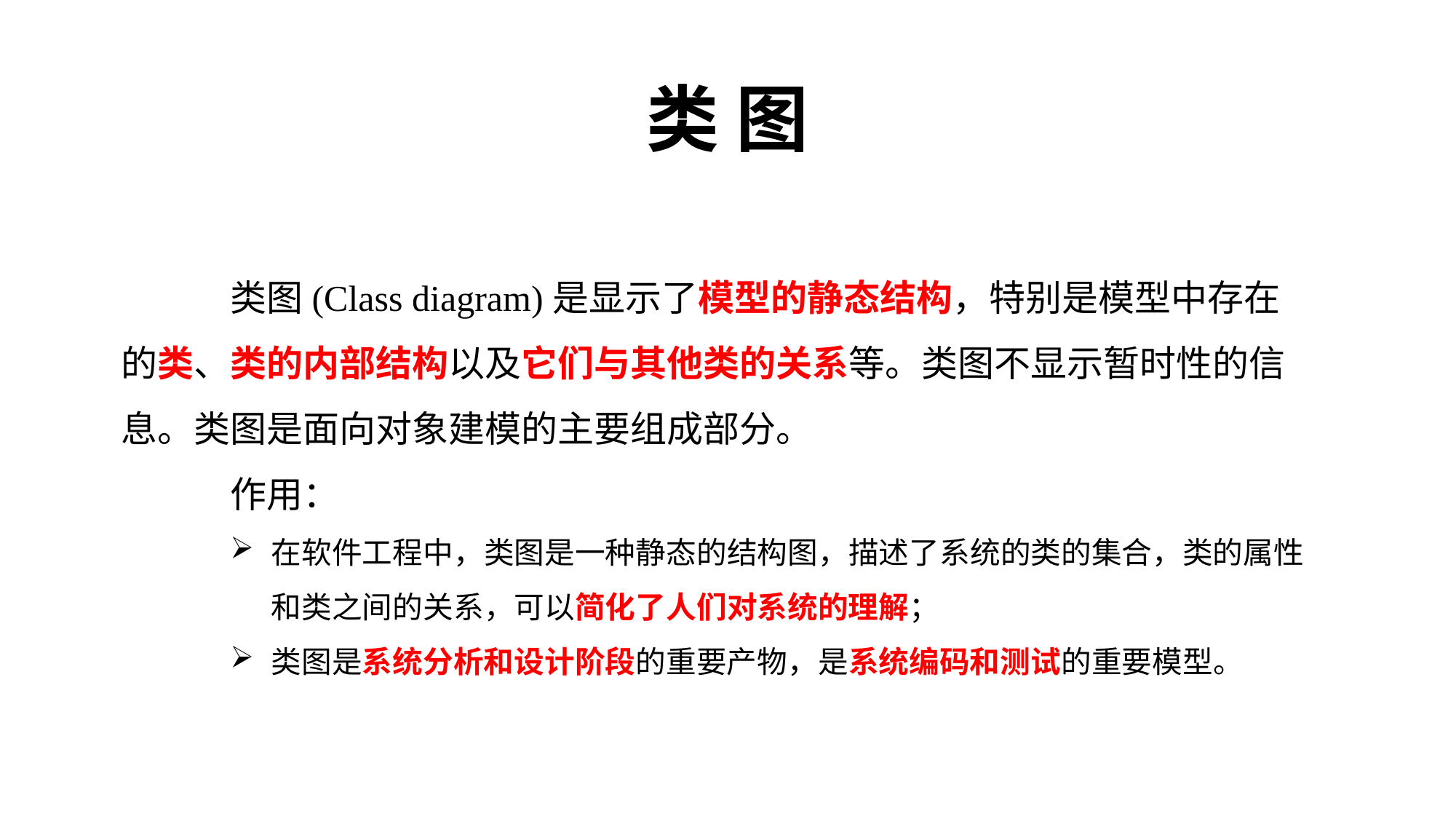

# 类 图
	类图(Class diagram)是显示了模型的静态结构，特别是模型中存在的类、类的内部结构以及它们与其他类的关系等。类图不显示暂时性的信息。类图是面向对象建模的主要组成部分。
	作用：
在软件工程中，类图是一种静态的结构图，描述了系统的类的集合，类的属性和类之间的关系，可以简化了人们对系统的理解；
类图是系统分析和设计阶段的重要产物，是系统编码和测试的重要模型。